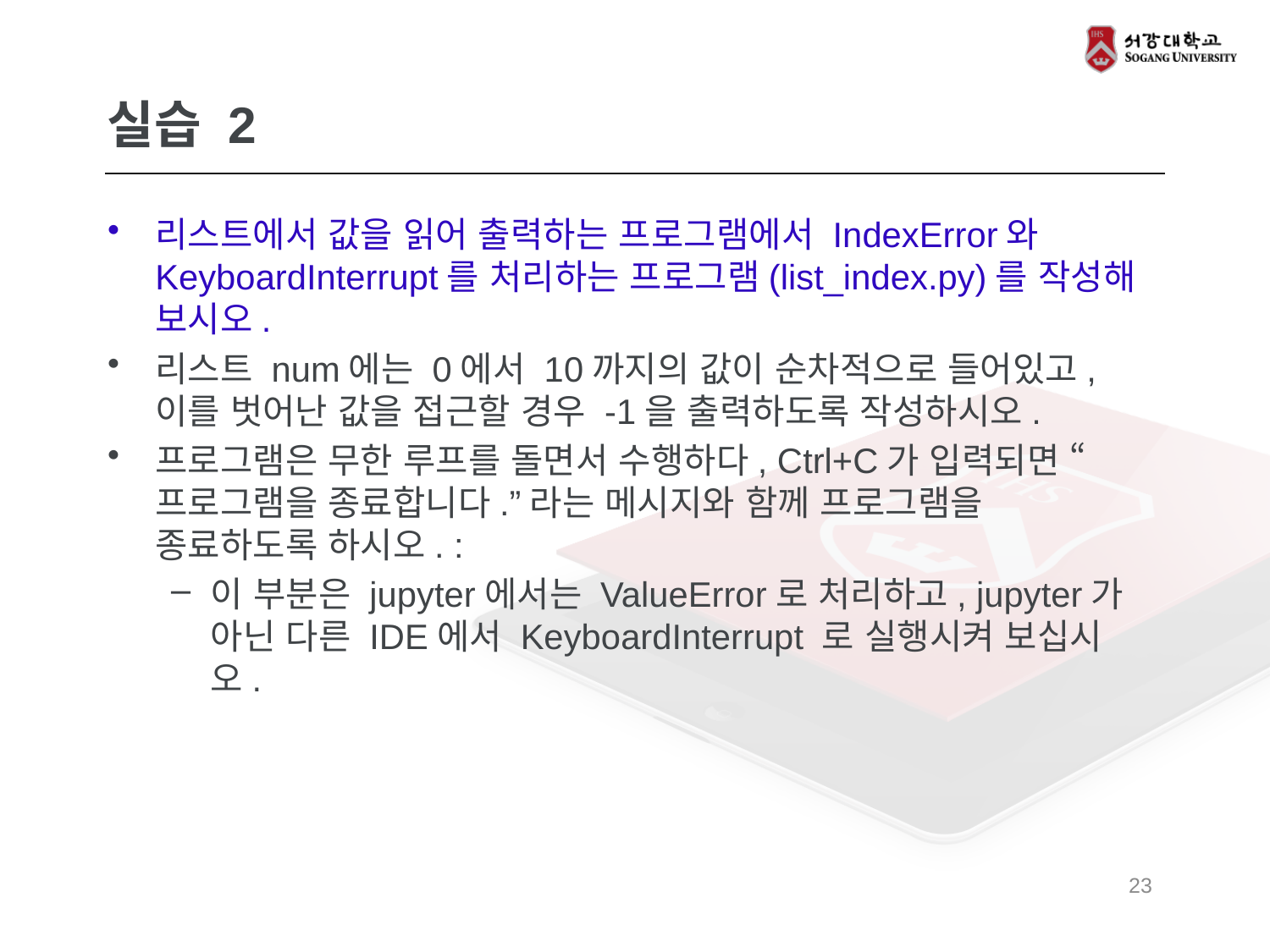

# 실습 2
리스트에서 값을 읽어 출력하는 프로그램에서 IndexError와 KeyboardInterrupt를 처리하는 프로그램(list_index.py)를 작성해 보시오.
리스트 num에는 0에서 10까지의 값이 순차적으로 들어있고, 이를 벗어난 값을 접근할 경우 -1을 출력하도록 작성하시오.
프로그램은 무한 루프를 돌면서 수행하다, Ctrl+C가 입력되면 “프로그램을 종료합니다.”라는 메시지와 함께 프로그램을 종료하도록 하시오. :
이 부분은 jupyter에서는 ValueError로 처리하고, jupyter가 아닌 다른 IDE에서 KeyboardInterrupt 로 실행시켜 보십시오.

23